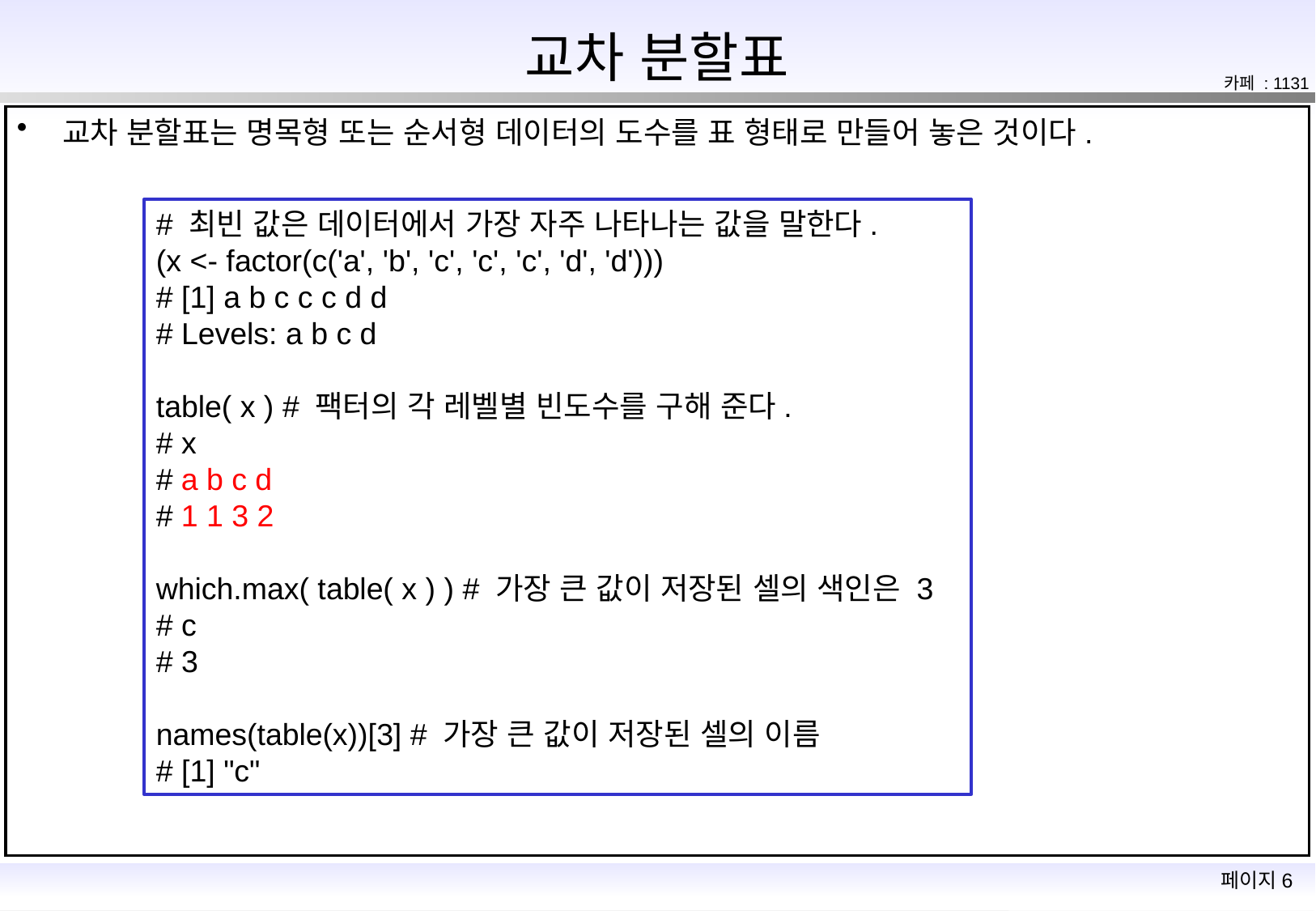

# 교차 분할표
카페 : 1131
교차 분할표는 명목형 또는 순서형 데이터의 도수를 표 형태로 만들어 놓은 것이다.
# 최빈 값은 데이터에서 가장 자주 나타나는 값을 말한다.
(x <- factor(c('a', 'b', 'c', 'c', 'c', 'd', 'd')))
# [1] a b c c c d d
# Levels: a b c d

table( x ) # 팩터의 각 레벨별 빈도수를 구해 준다.
# x
# a b c d
# 1 1 3 2

which.max( table( x ) ) # 가장 큰 값이 저장된 셀의 색인은 3
# c
# 3

names(table(x))[3] # 가장 큰 값이 저장된 셀의 이름
# [1] "c"